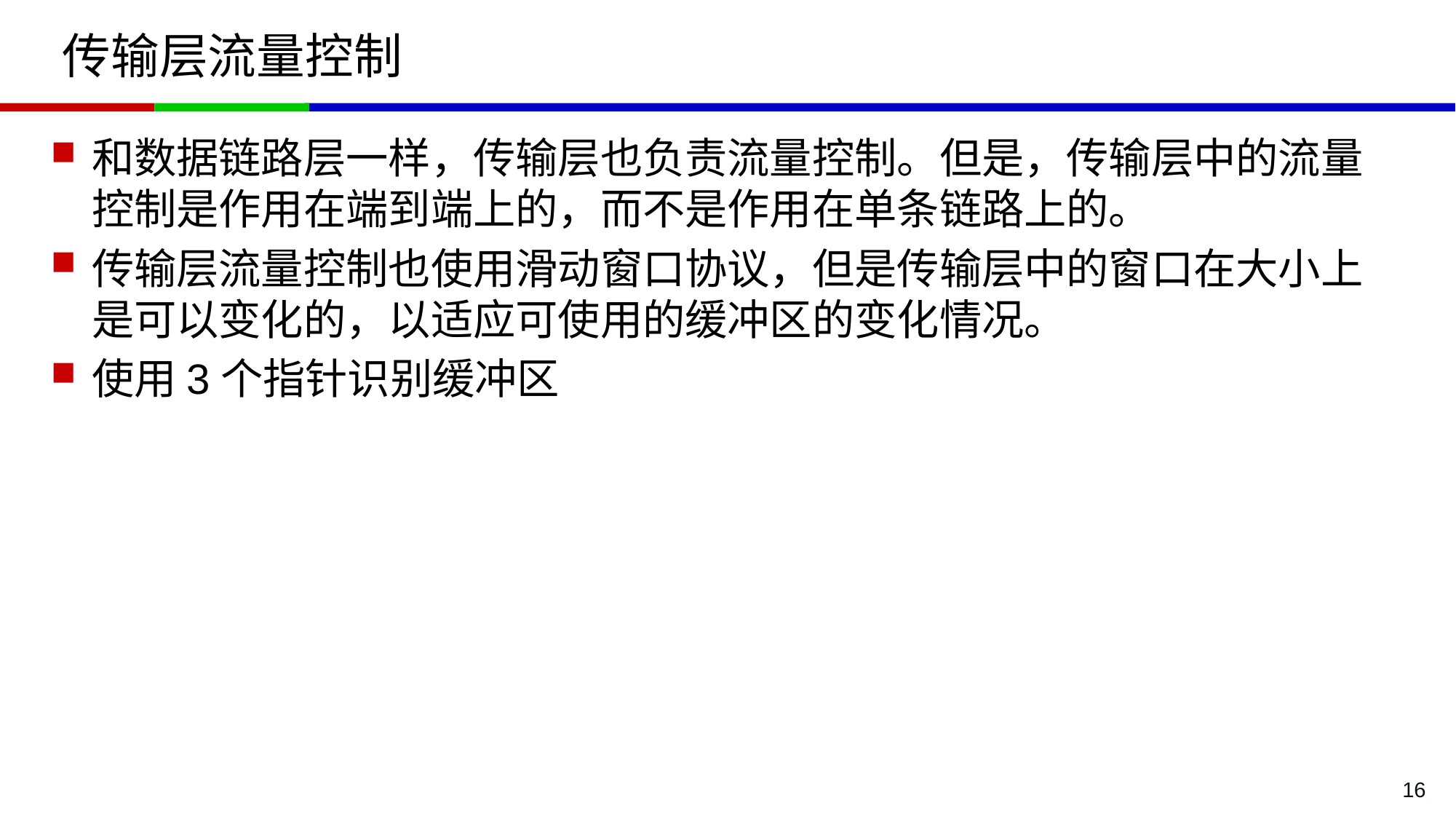

# 传输层流量控制
和数据链路层一样，传输层也负责流量控制。但是，传输层中的流量控制是作用在端到端上的，而不是作用在单条链路上的。
传输层流量控制也使用滑动窗口协议，但是传输层中的窗口在大小上是可以变化的，以适应可使用的缓冲区的变化情况。
使用3个指针识别缓冲区
16